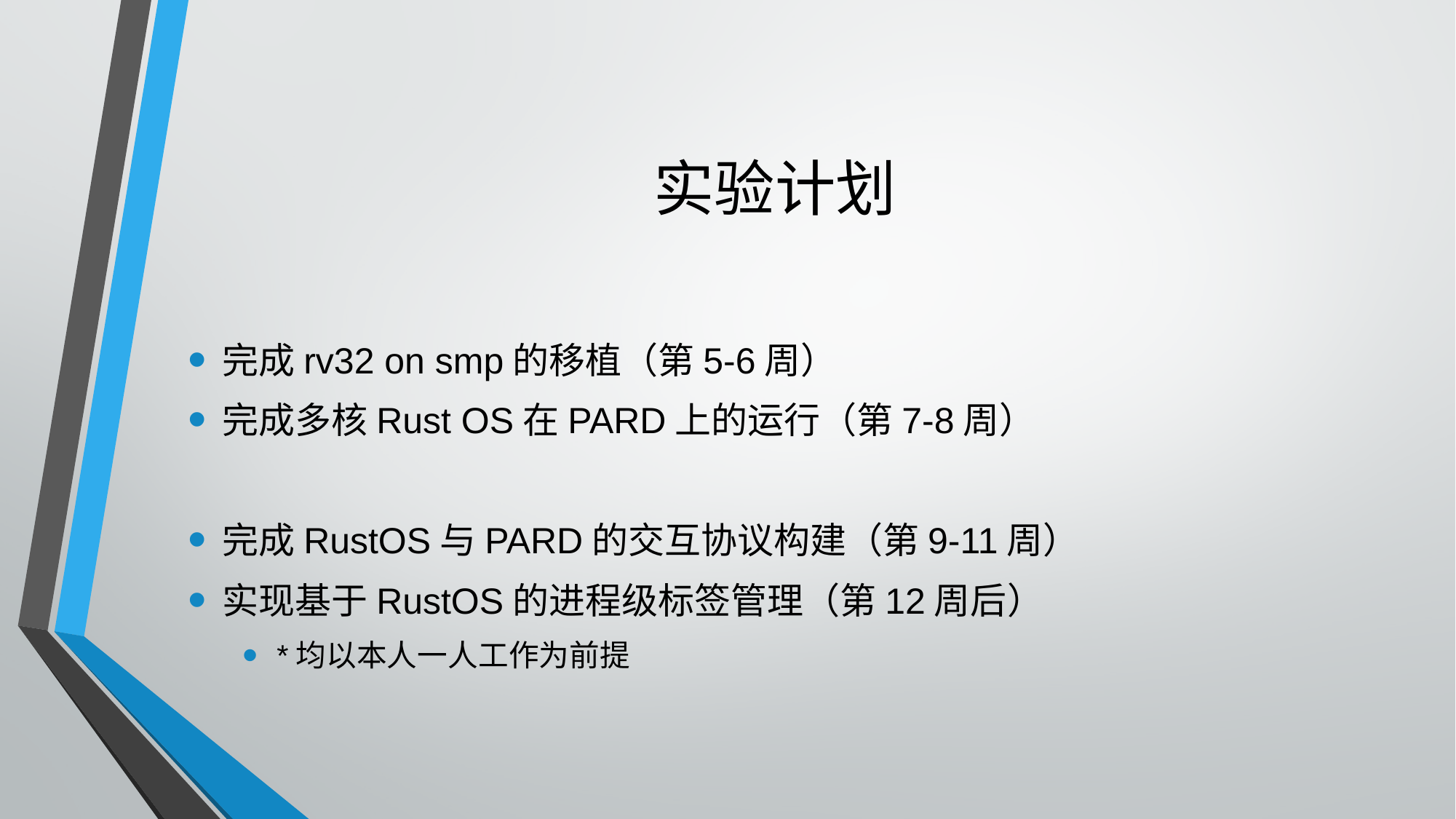

# 实验计划
完成rv32 on smp的移植（第5-6周）
完成多核Rust OS在PARD上的运行（第7-8周）

完成RustOS与PARD的交互协议构建（第9-11周）
实现基于RustOS的进程级标签管理（第12周后）
*均以本人一人工作为前提